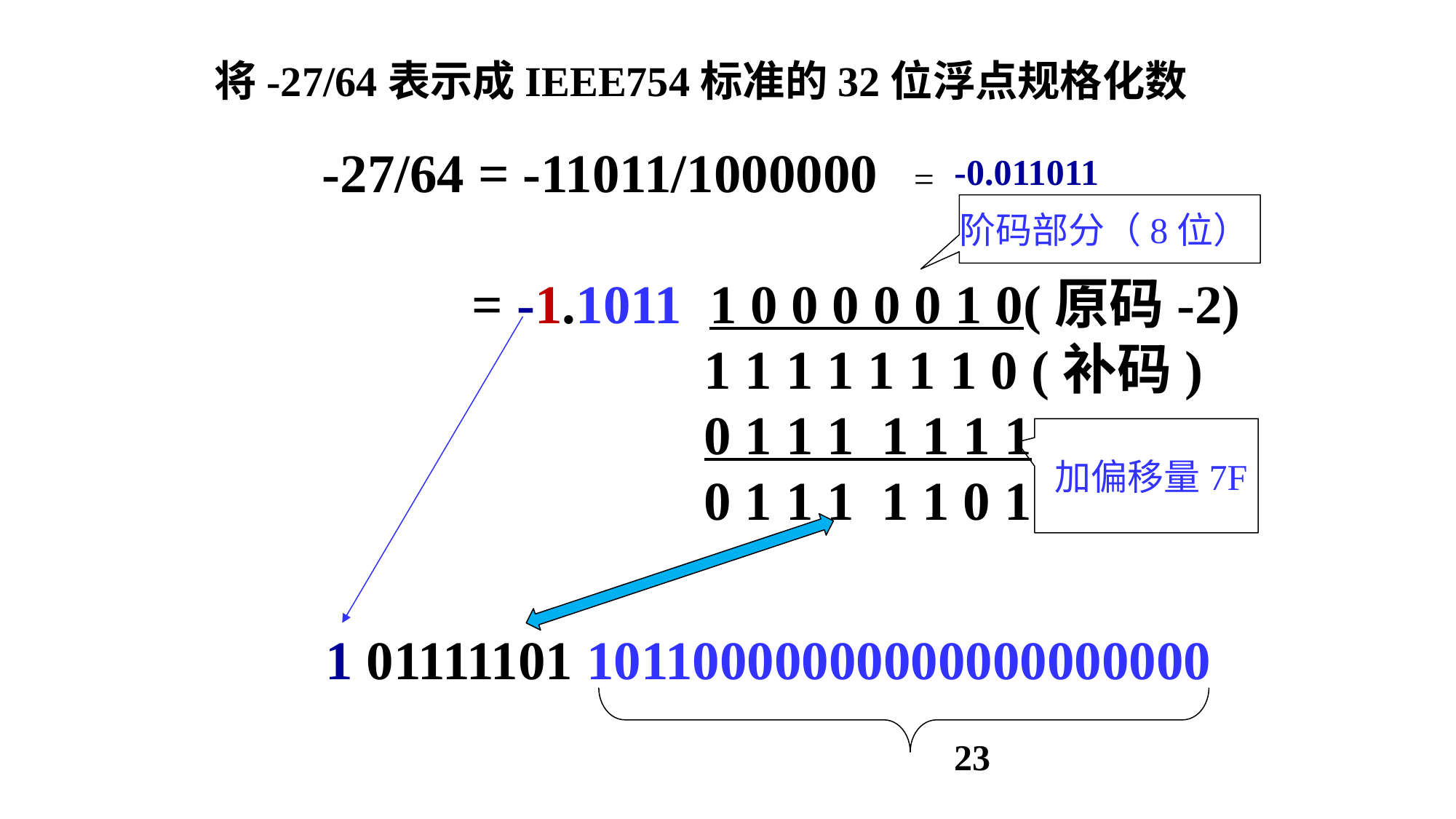

将-27/64表示成IEEE754标准的32位浮点规格化数
-27/64 = -11011/1000000

           = -1.1011  1 0 0 0 0 0 1 0(原码-2)
                            1 1 1 1 1 1 1 0 (补码)
                            0 1 1 1  1 1 1 1
                            0 1 1 1  1 1 0 1

-0.011011
=
阶码部分（8位）

加偏移量7F

1 01111101 10110000000000000000000
23